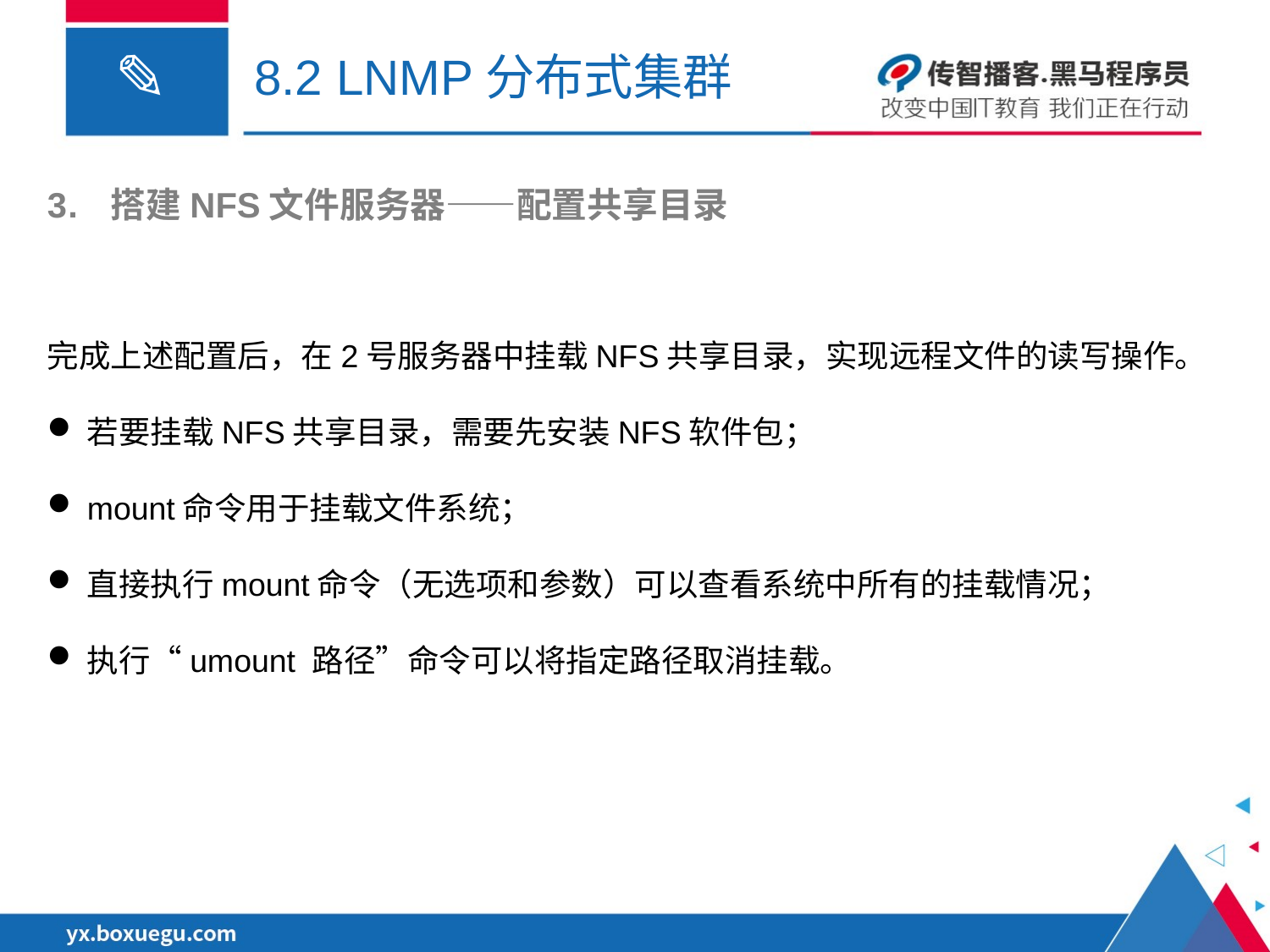

# 8.2 LNMP分布式集群
搭建NFS文件服务器——配置共享目录
完成上述配置后，在2号服务器中挂载NFS共享目录，实现远程文件的读写操作。
若要挂载NFS共享目录，需要先安装NFS软件包；
mount命令用于挂载文件系统；
直接执行mount命令（无选项和参数）可以查看系统中所有的挂载情况；
执行“umount 路径”命令可以将指定路径取消挂载。